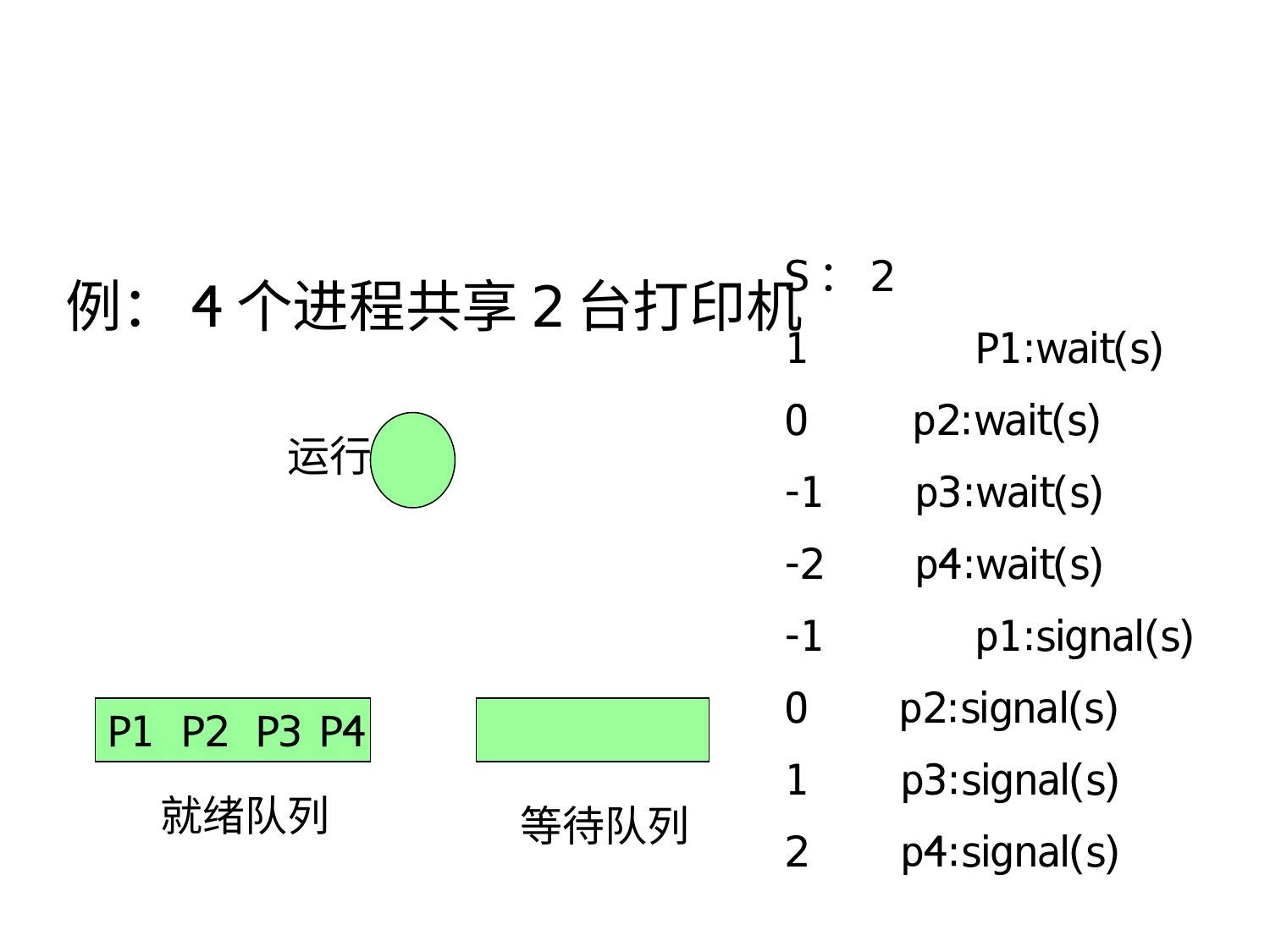

#
S：2
1		P1:wait(s)
0        p2:wait(s)
-1       p3:wait(s)
-2       p4:wait(s)
-1		p1:signal(s)
0       p2:signal(s)
    p3:signal(s)
    p4:signal(s)
例：4个进程共享2台打印机

运行

P1
P2
P3
P4

就绪队列
等待队列